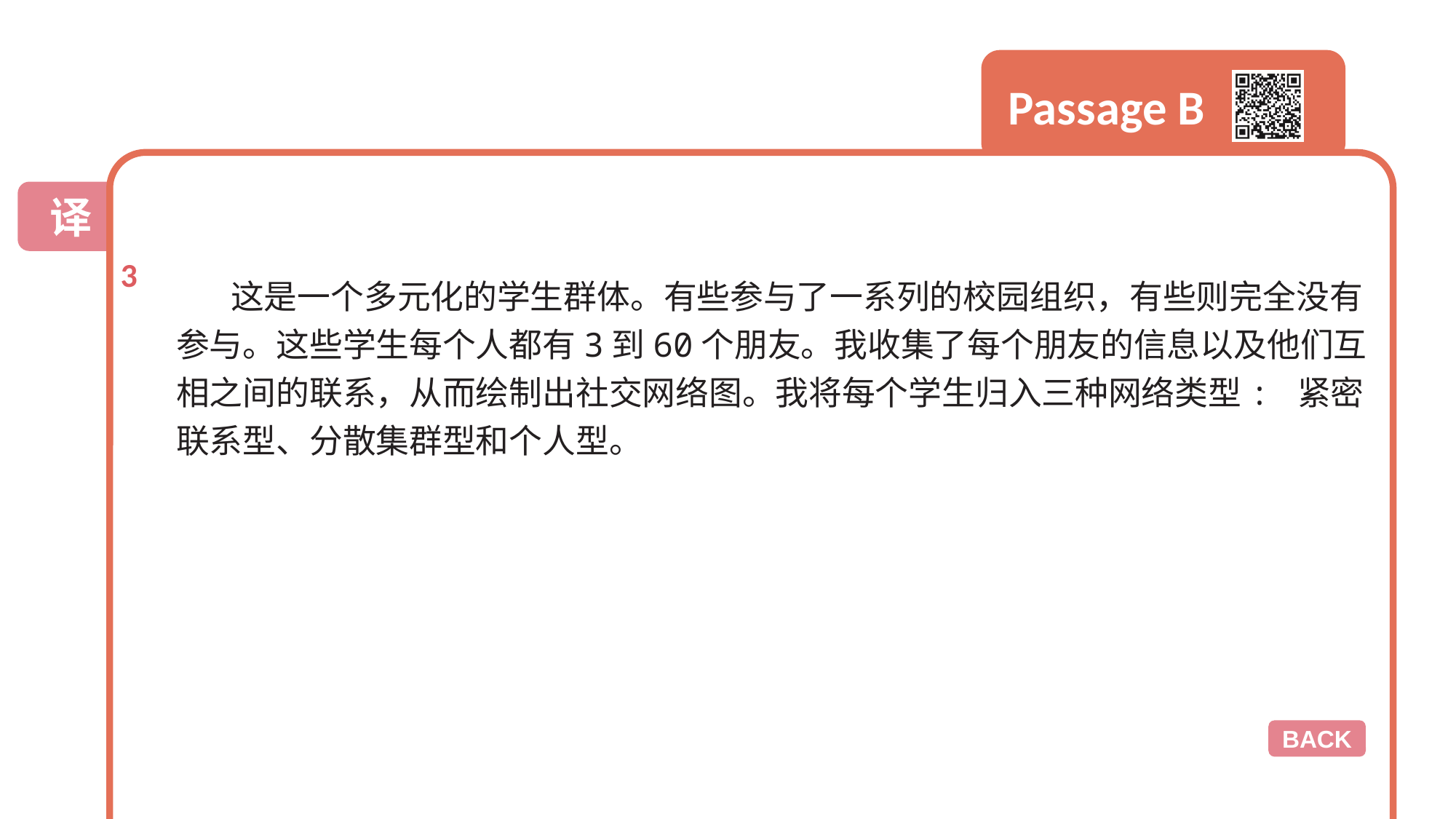

3

这是一个多元化的学生群体。有些参与了一系列的校园组织，有些则完全没有参与。这些学生每个人都有3到60个朋友。我收集了每个朋友的信息以及他们互相之间的联系，从而绘制出社交网络图。我将每个学生归入三种网络类型: 紧密联系型、分散集群型和个人型。
BACK